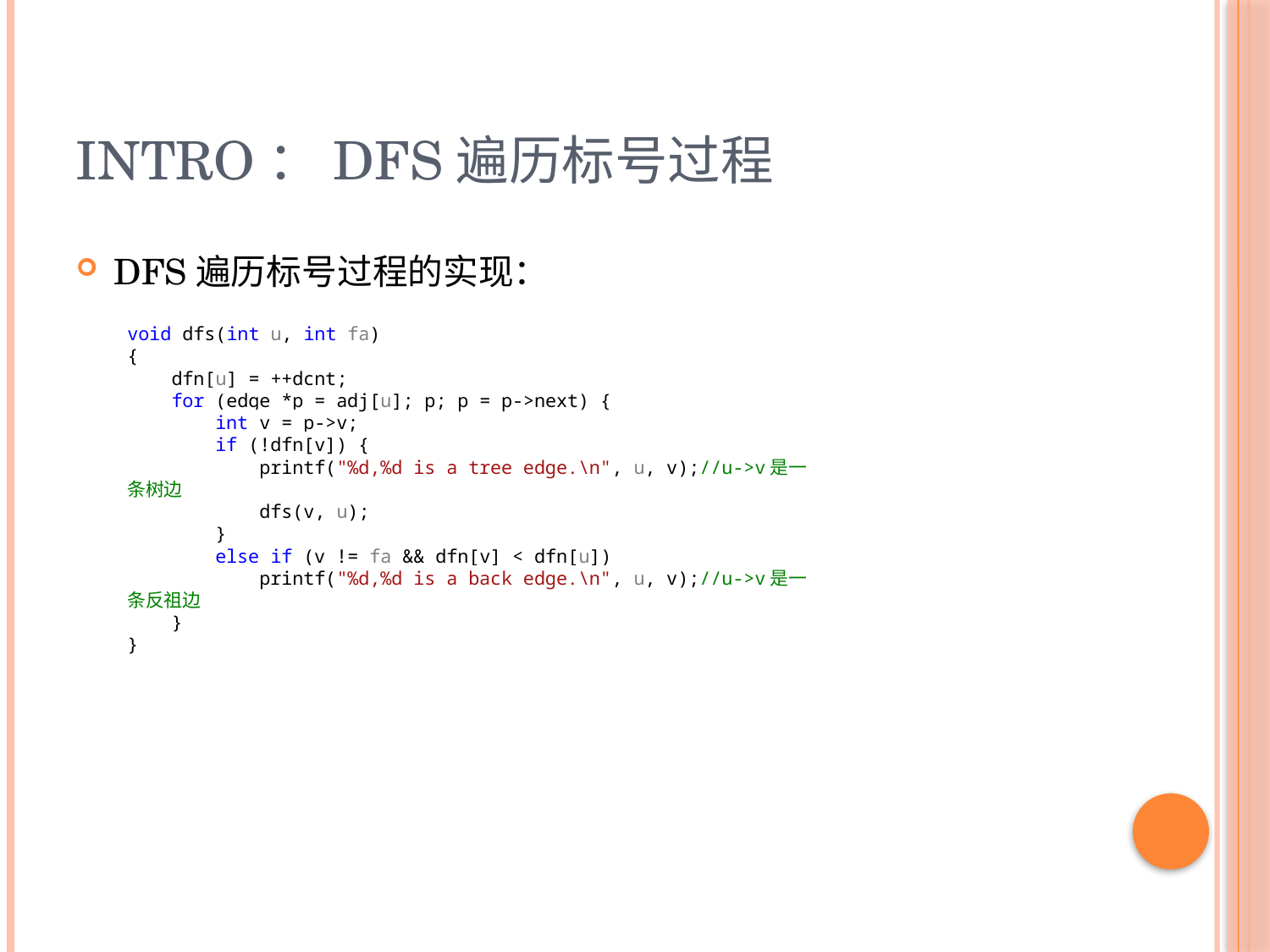

# Intro：DFS遍历标号过程
DFS遍历标号过程的实现：
void dfs(int u, int fa)
{
    dfn[u] = ++dcnt;
    for (edge *p = adj[u]; p; p = p->next) {
        int v = p->v;
        if (!dfn[v]) {
            printf("%d,%d is a tree edge.\n", u, v);//u->v是一条树边
            dfs(v, u);
        }
        else if (v != fa && dfn[v] < dfn[u])
            printf("%d,%d is a back edge.\n", u, v);//u->v是一条反祖边
    }
}